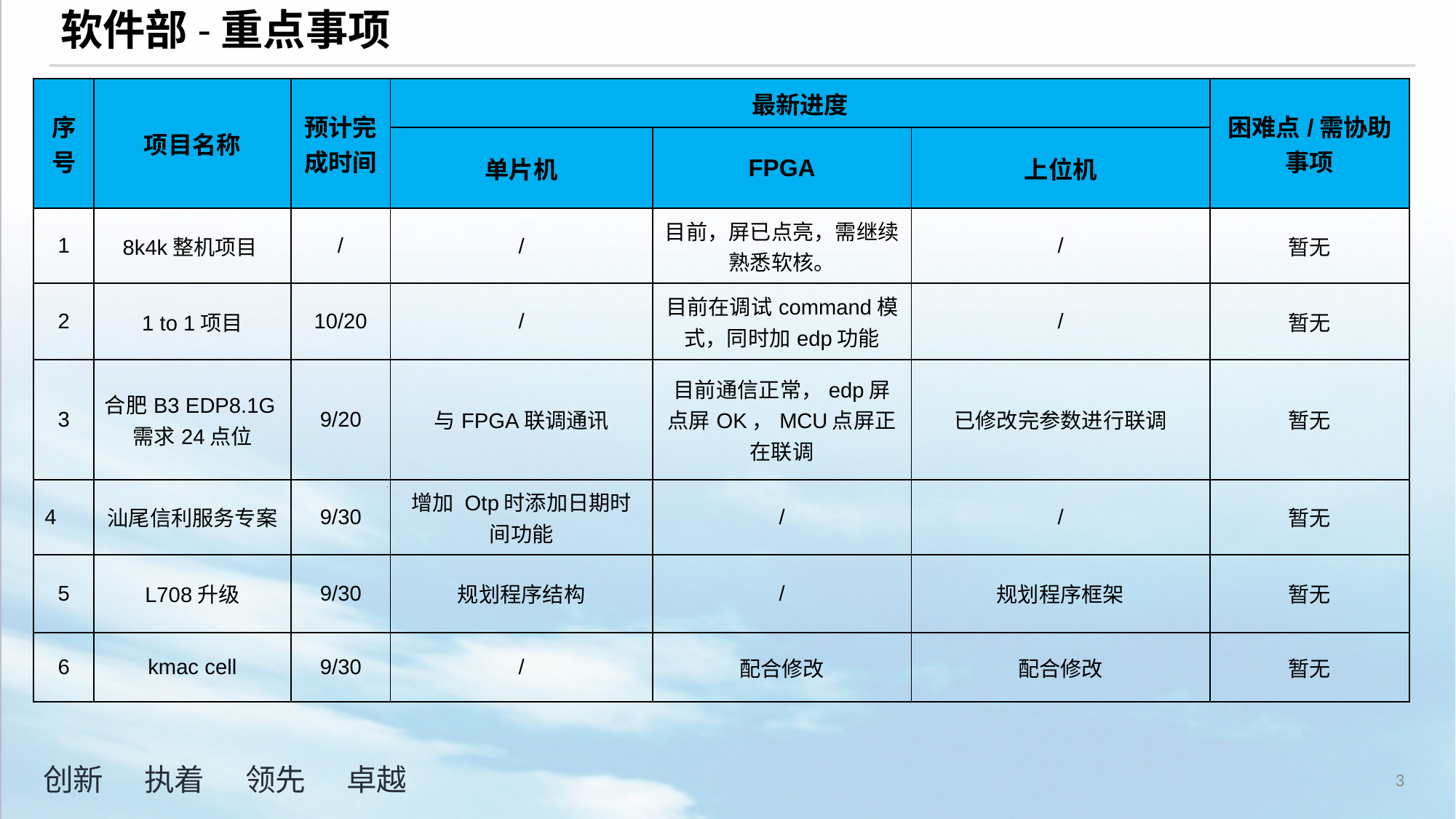

软件部-重点事项
| 序号 | 项目名称 | 预计完 成时间 | 最新进度 |  |  | 困难点/需协助事项 |
| --- | --- | --- | --- | --- | --- | --- |
|  |  |  | 单片机 | FPGA | 上位机 |  |
| 1 | 8k4k整机项目 | / | / | 目前，屏已点亮，需继续熟悉软核。 | / | 暂无 |
| 2 | 1 to 1项目 | 10/20 | / | 目前在调试command模式，同时加edp功能 | / | 暂无 |
| 3 | 合肥B3 EDP8.1G需求24点位 | 9/20 | 与FPGA联调通讯 | 目前通信正常，edp屏点屏OK，MCU点屏正在联调 | 已修改完参数进行联调 | 暂无 |
| 4 | 汕尾信利服务专案 | 9/30 | 增加 Otp时添加日期时间功能 | / | / | 暂无 |
| 5 | L708升级 | 9/30 | 规划程序结构 | / | 规划程序框架 | 暂无 |
| 6 | kmac cell | 9/30 | / | 配合修改 | 配合修改 | 暂无 |
3